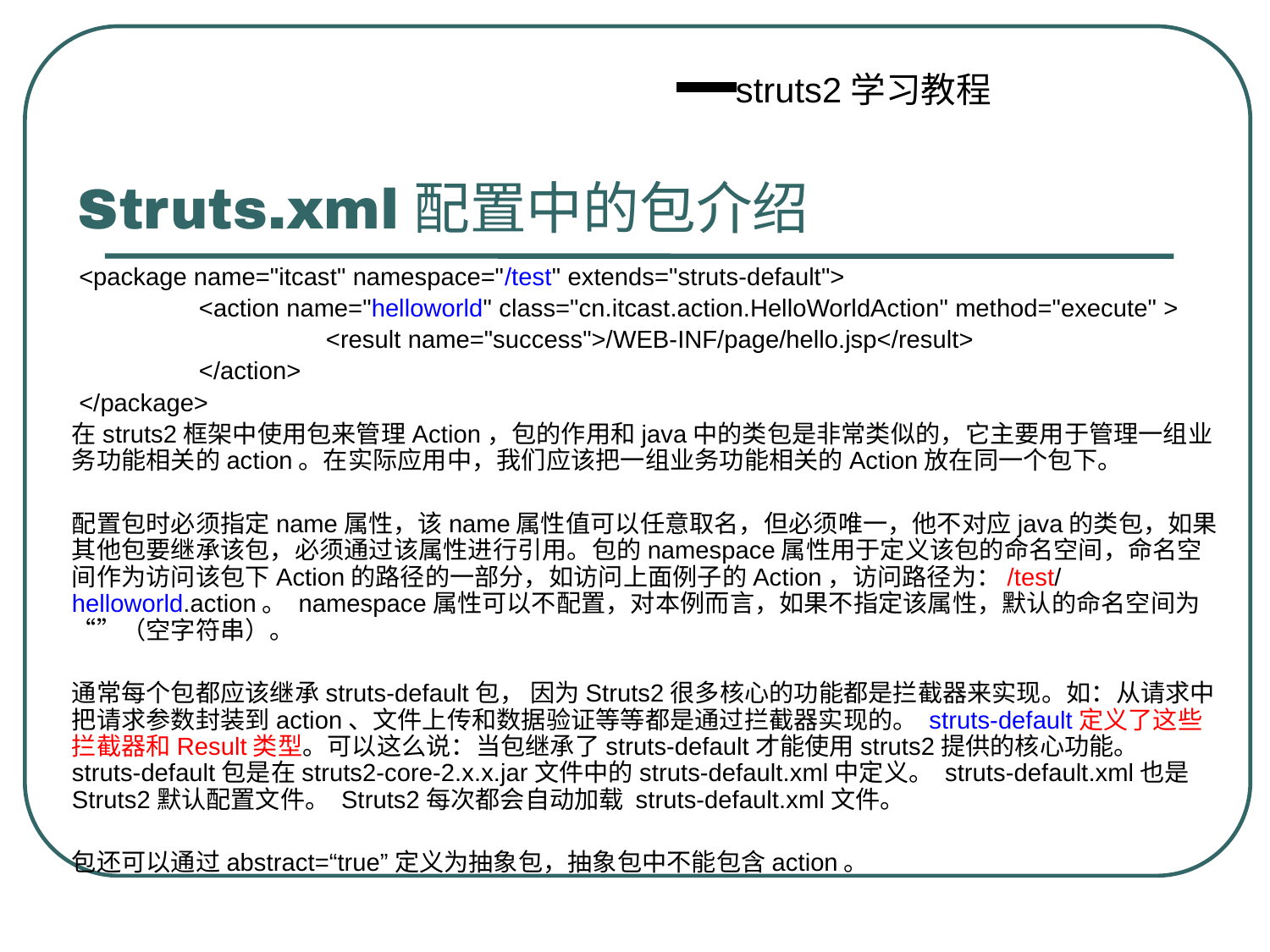

Struts.xml配置中的包介绍
 <package name="itcast" namespace="/test" extends="struts-default">
	<action name="helloworld" class="cn.itcast.action.HelloWorldAction" method="execute" >
		<result name="success">/WEB-INF/page/hello.jsp</result>
	</action>
 </package>
在struts2框架中使用包来管理Action，包的作用和java中的类包是非常类似的，它主要用于管理一组业务功能相关的action。在实际应用中，我们应该把一组业务功能相关的Action放在同一个包下。

配置包时必须指定name属性，该name属性值可以任意取名，但必须唯一，他不对应java的类包，如果其他包要继承该包，必须通过该属性进行引用。包的namespace属性用于定义该包的命名空间，命名空间作为访问该包下Action的路径的一部分，如访问上面例子的Action，访问路径为：/test/helloworld.action。 namespace属性可以不配置，对本例而言，如果不指定该属性，默认的命名空间为“”（空字符串）。

通常每个包都应该继承struts-default包， 因为Struts2很多核心的功能都是拦截器来实现。如：从请求中把请求参数封装到action、文件上传和数据验证等等都是通过拦截器实现的。 struts-default定义了这些拦截器和Result类型。可以这么说：当包继承了struts-default才能使用struts2提供的核心功能。 struts-default包是在struts2-core-2.x.x.jar文件中的struts-default.xml中定义。 struts-default.xml也是Struts2默认配置文件。 Struts2每次都会自动加载 struts-default.xml文件。

包还可以通过abstract=“true”定义为抽象包，抽象包中不能包含action。